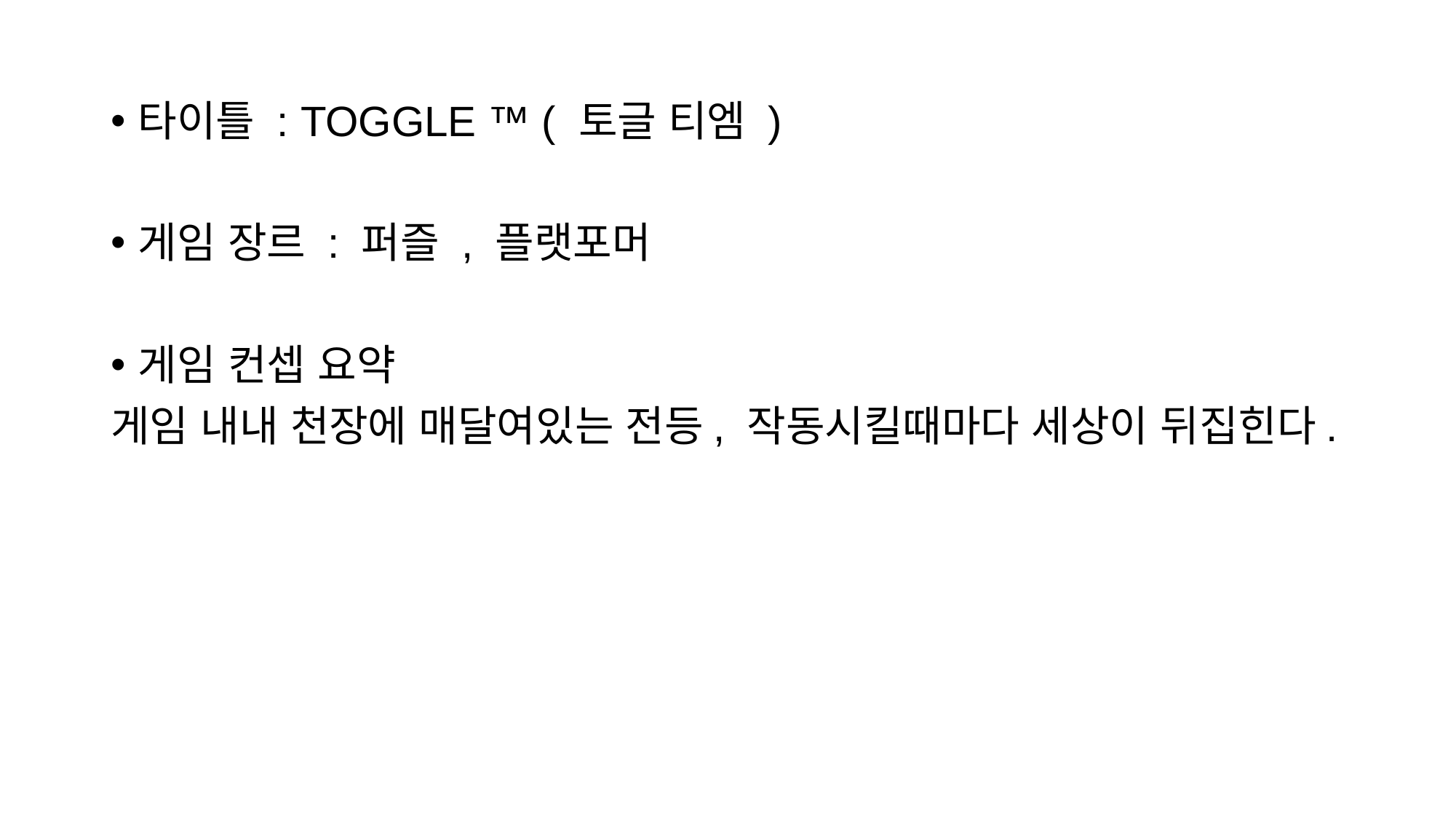

타이틀 : TOGGLE ™ ( 토글 티엠 )

게임 장르 : 퍼즐 , 플랫포머

게임 컨셉 요약
게임 내내 천장에 매달여있는 전등, 작동시킬때마다 세상이 뒤집힌다.